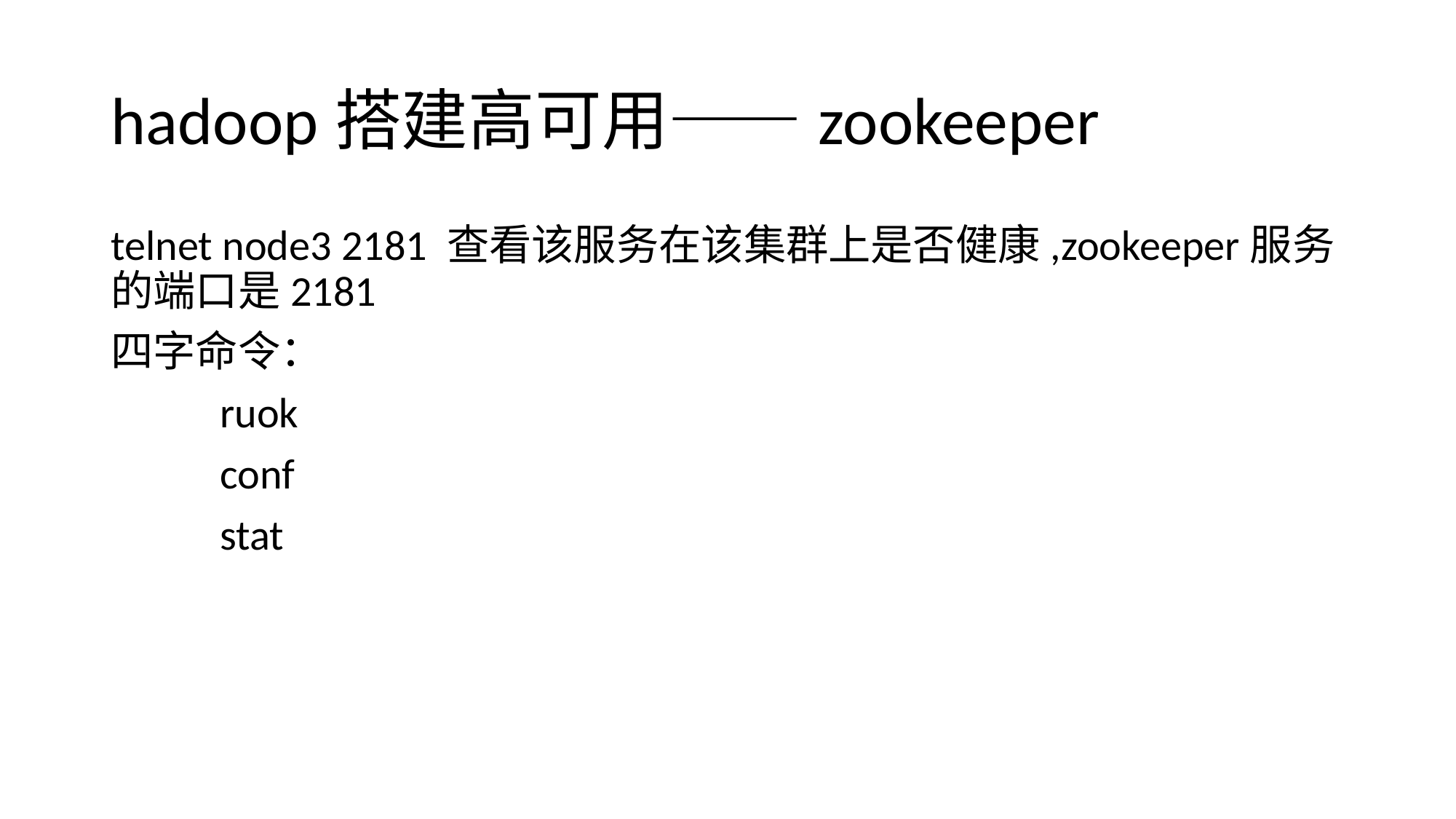

# hadoop搭建高可用——zookeeper
telnet node3 2181 查看该服务在该集群上是否健康,zookeeper服务的端口是2181
四字命令：
	ruok
	conf
	stat